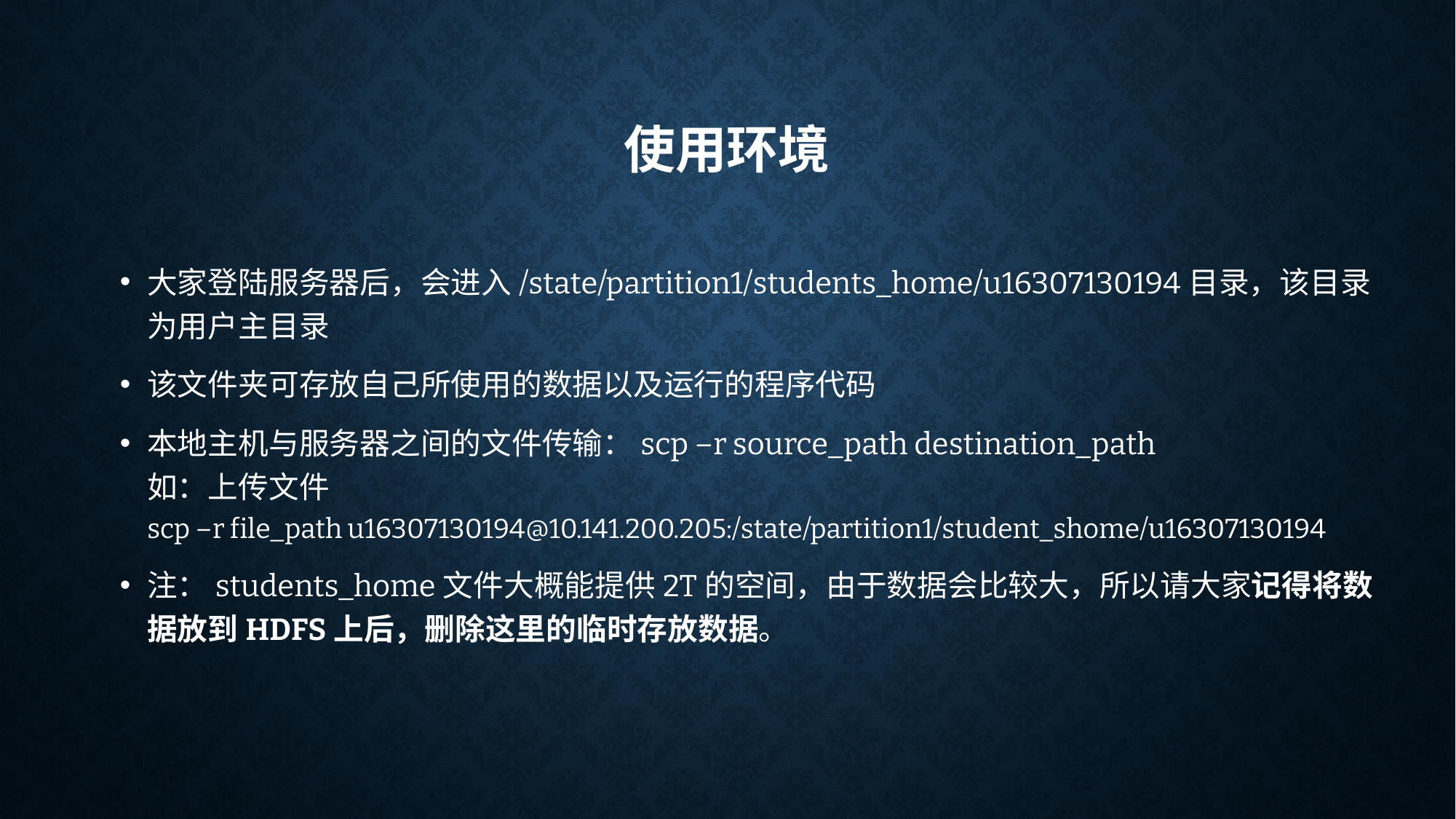

# 使用环境
大家登陆服务器后，会进入/state/partition1/students_home/u16307130194目录，该目录为用户主目录
该文件夹可存放自己所使用的数据以及运行的程序代码
本地主机与服务器之间的文件传输：scp –r source_path destination_path
如：上传文件
scp –r file_path u16307130194@10.141.200.205:/state/partition1/student_shome/u16307130194
注：students_home文件大概能提供2T的空间，由于数据会比较大，所以请大家记得将数据放到HDFS上后，删除这里的临时存放数据。